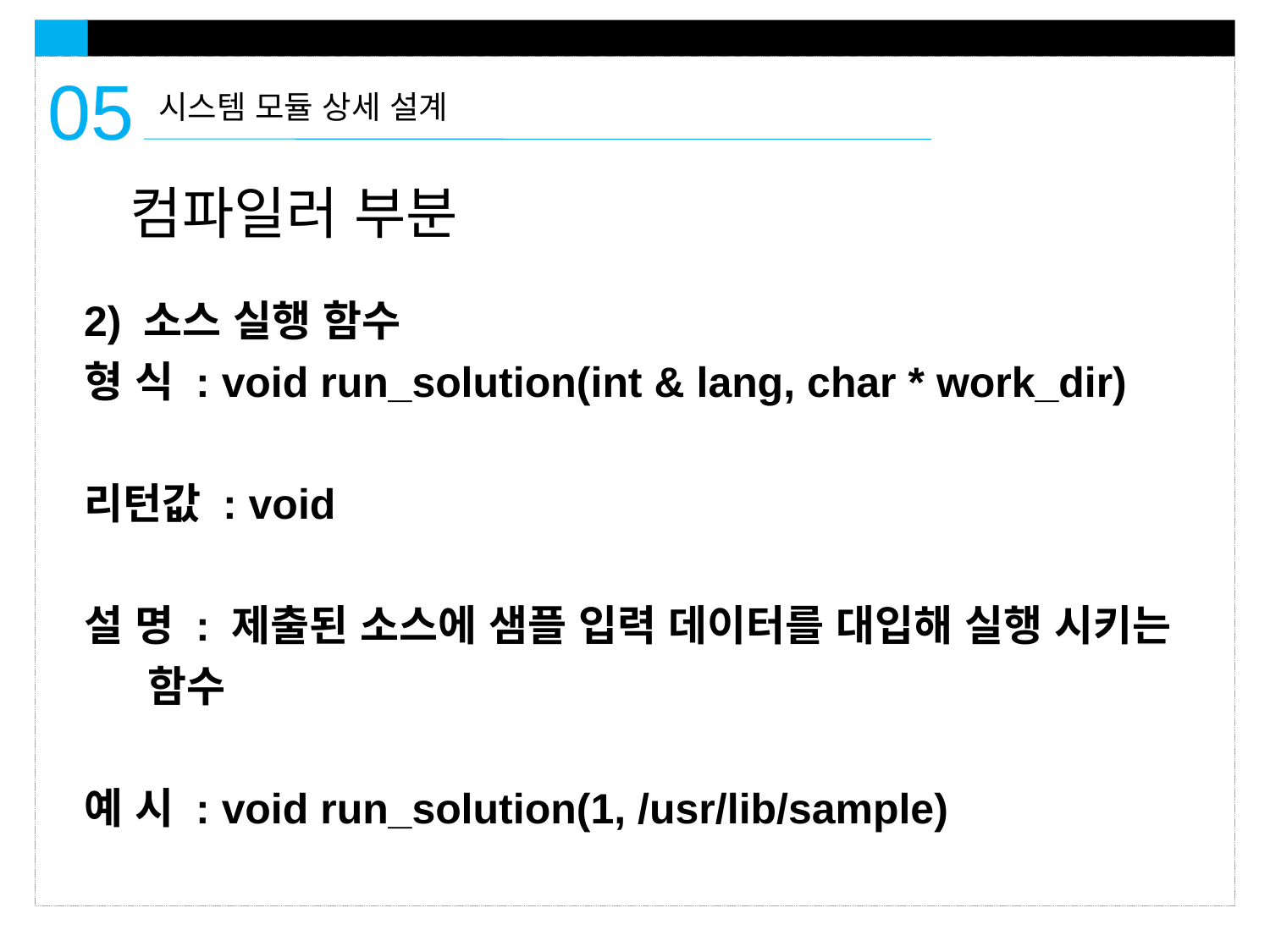

05

시스템 모듈 상세 설계

컴파일러 부분

2) 소스 실행 함수
형 식 : void run_solution(int & lang, char * work_dir)

리턴값 : void

설 명 : 제출된 소스에 샘플 입력 데이터를 대입해 실행 시키는 함수

예 시 : void run_solution(1, /usr/lib/sample)